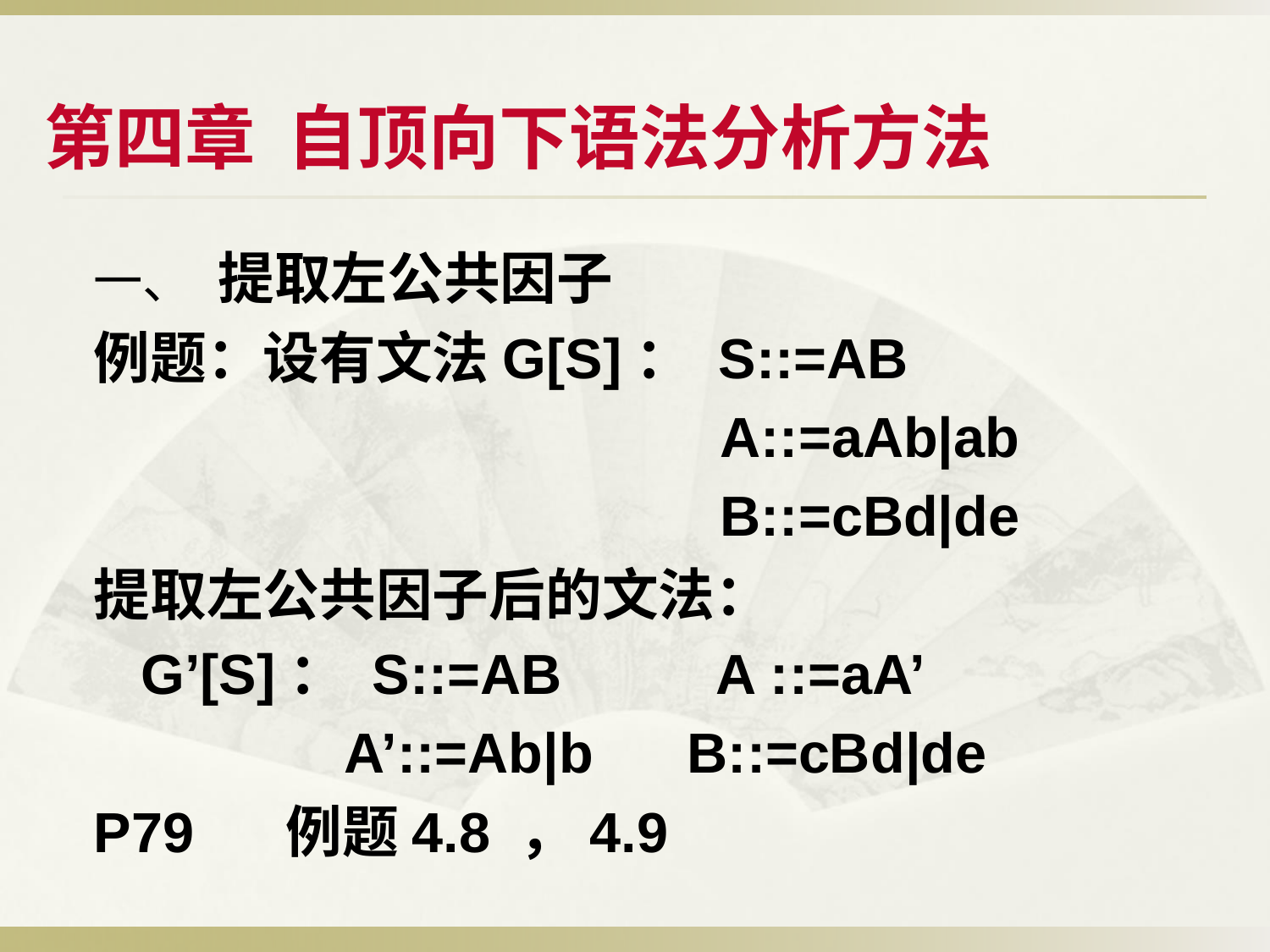

第四章  自顶向下语法分析方法
一、  提取左公共因子
例题：设有文法G[S]： S::=AB
                                        A::=aAb|ab
                                        B::=cBd|de
提取左公共因子后的文法：
   G’[S]： S::=AB          A ::=aA’
                A’::=Ab|b      B::=cBd|de
P79     例题4.8 ，4.9